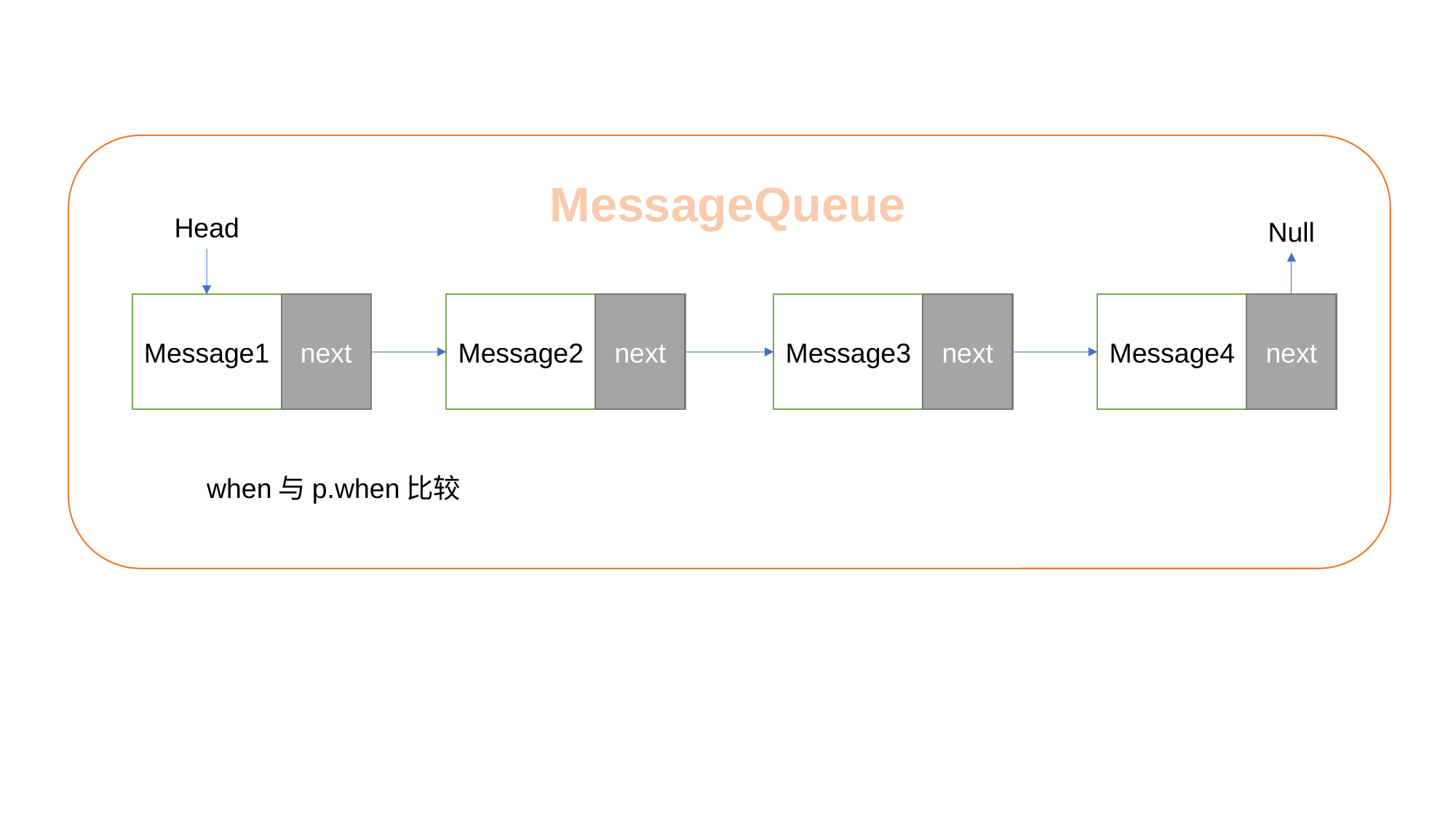

MessageQueue
Head
Null
Message1
next
Message2
next
Message3
next
Message4
next
when与p.when比较